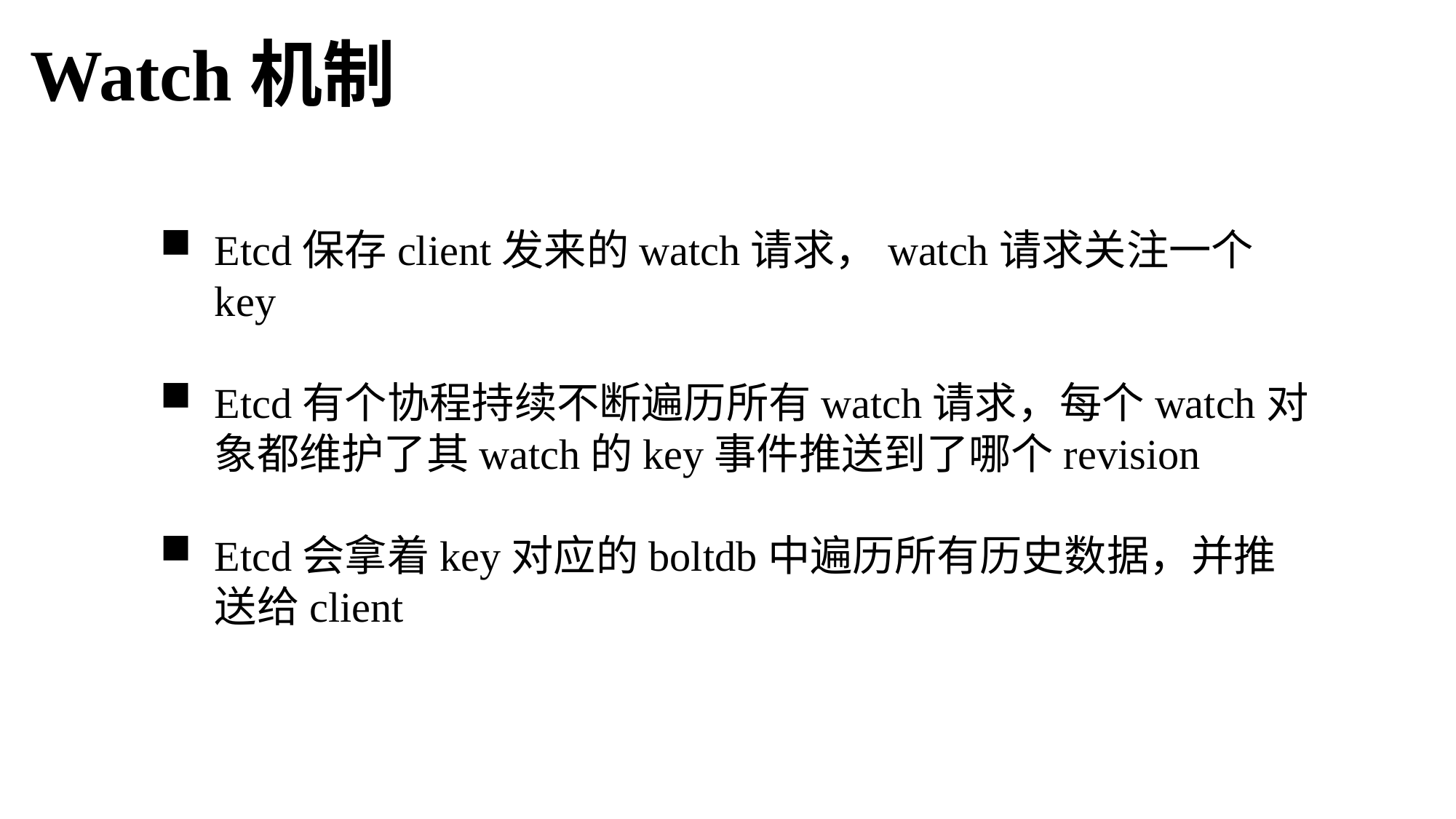

Watch机制
Etcd保存client发来的watch请求，watch请求关注一个key

Etcd有个协程持续不断遍历所有watch请求，每个watch对象都维护了其watch的key事件推送到了哪个revision

Etcd会拿着key对应的boltdb中遍历所有历史数据，并推送给client